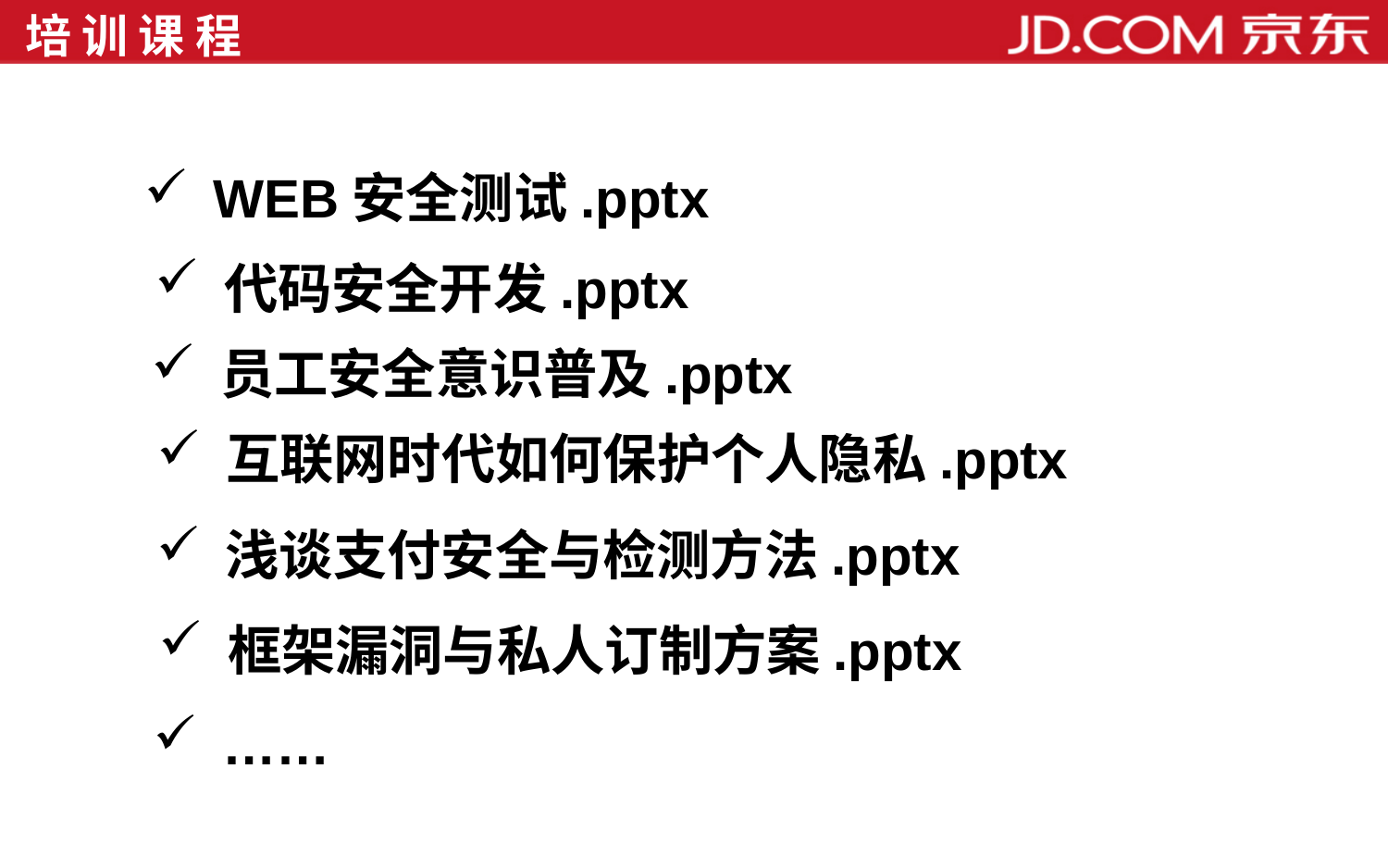

培 训 课 程
WEB安全测试.pptx
代码安全开发.pptx
员工安全意识普及.pptx
互联网时代如何保护个人隐私.pptx
浅谈支付安全与检测方法.pptx
框架漏洞与私人订制方案.pptx
……